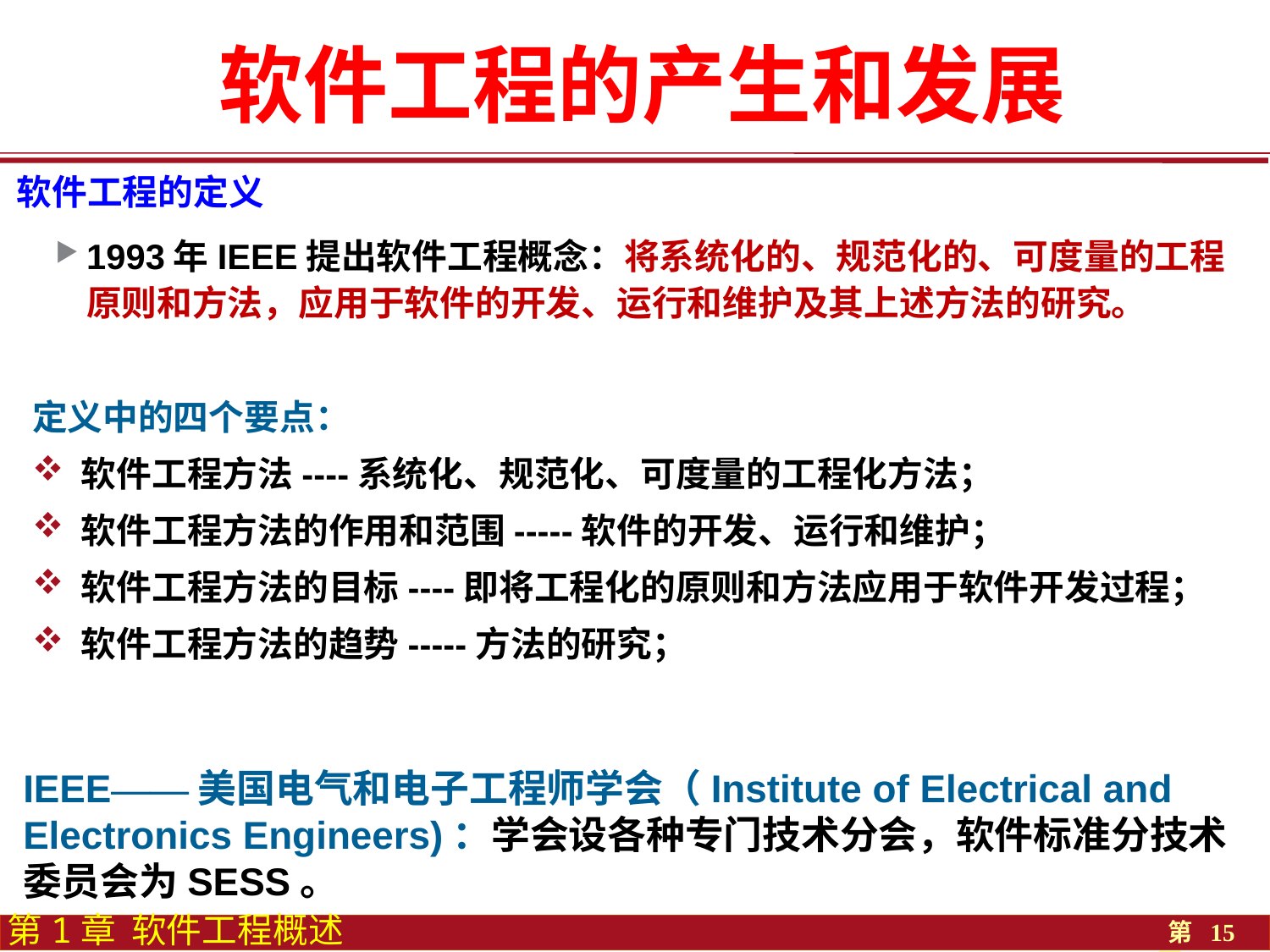

# 软件工程的产生和发展
 软件工程的定义
1993年IEEE提出软件工程概念：将系统化的、规范化的、可度量的工程原则和方法，应用于软件的开发、运行和维护及其上述方法的研究。
定义中的四个要点：
 软件工程方法----系统化、规范化、可度量的工程化方法；
 软件工程方法的作用和范围-----软件的开发、运行和维护；
 软件工程方法的目标----即将工程化的原则和方法应用于软件开发过程；
 软件工程方法的趋势-----方法的研究；
IEEE——美国电气和电子工程师学会（Institute of Electrical and Electronics Engineers)：学会设各种专门技术分会，软件标准分技术委员会为SESS。